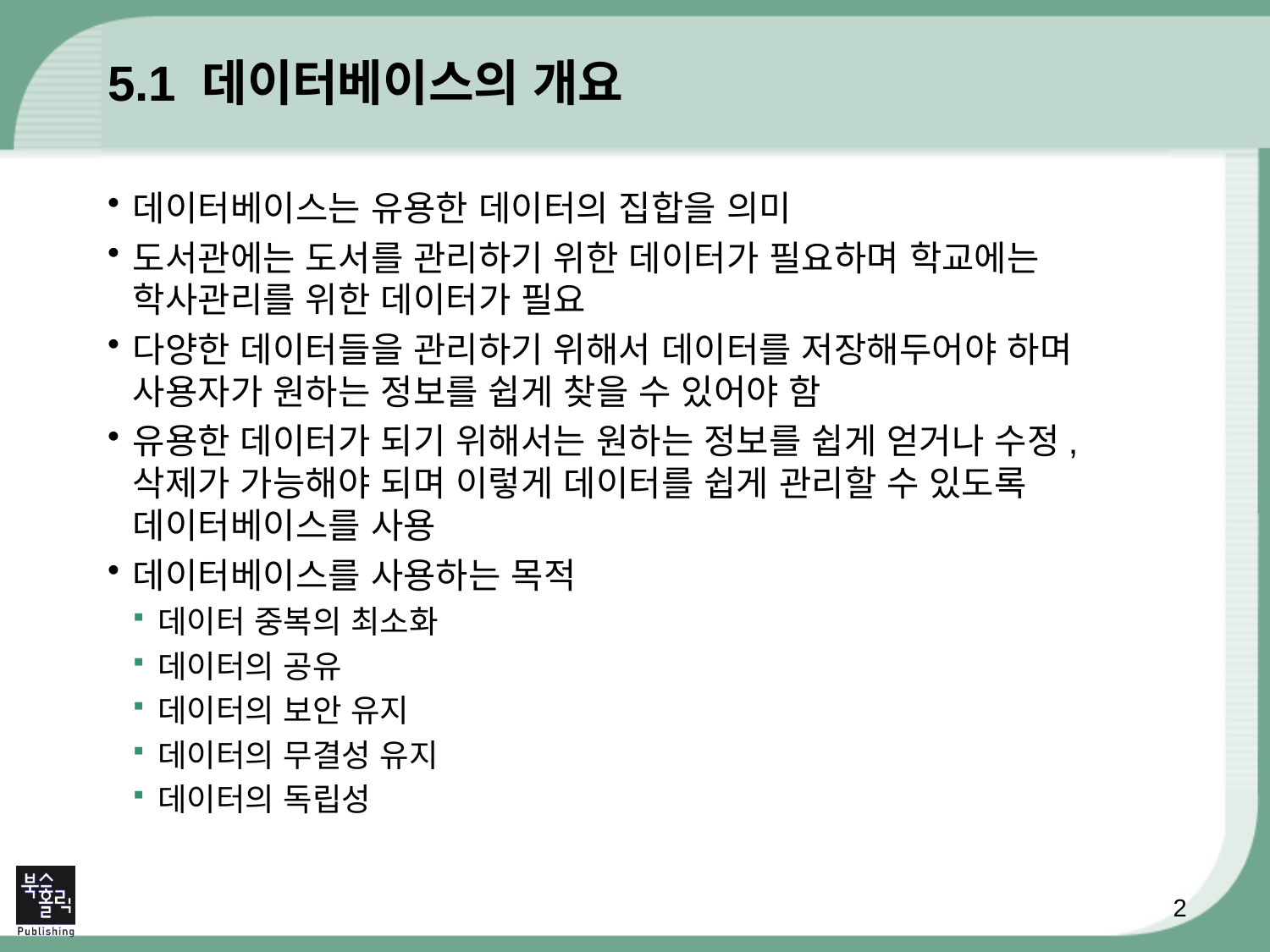

# 5.1 데이터베이스의 개요
데이터베이스는 유용한 데이터의 집합을 의미
도서관에는 도서를 관리하기 위한 데이터가 필요하며 학교에는 학사관리를 위한 데이터가 필요
다양한 데이터들을 관리하기 위해서 데이터를 저장해두어야 하며 사용자가 원하는 정보를 쉽게 찾을 수 있어야 함
유용한 데이터가 되기 위해서는 원하는 정보를 쉽게 얻거나 수정, 삭제가 가능해야 되며 이렇게 데이터를 쉽게 관리할 수 있도록 데이터베이스를 사용
데이터베이스를 사용하는 목적
데이터 중복의 최소화
데이터의 공유
데이터의 보안 유지
데이터의 무결성 유지
데이터의 독립성
2